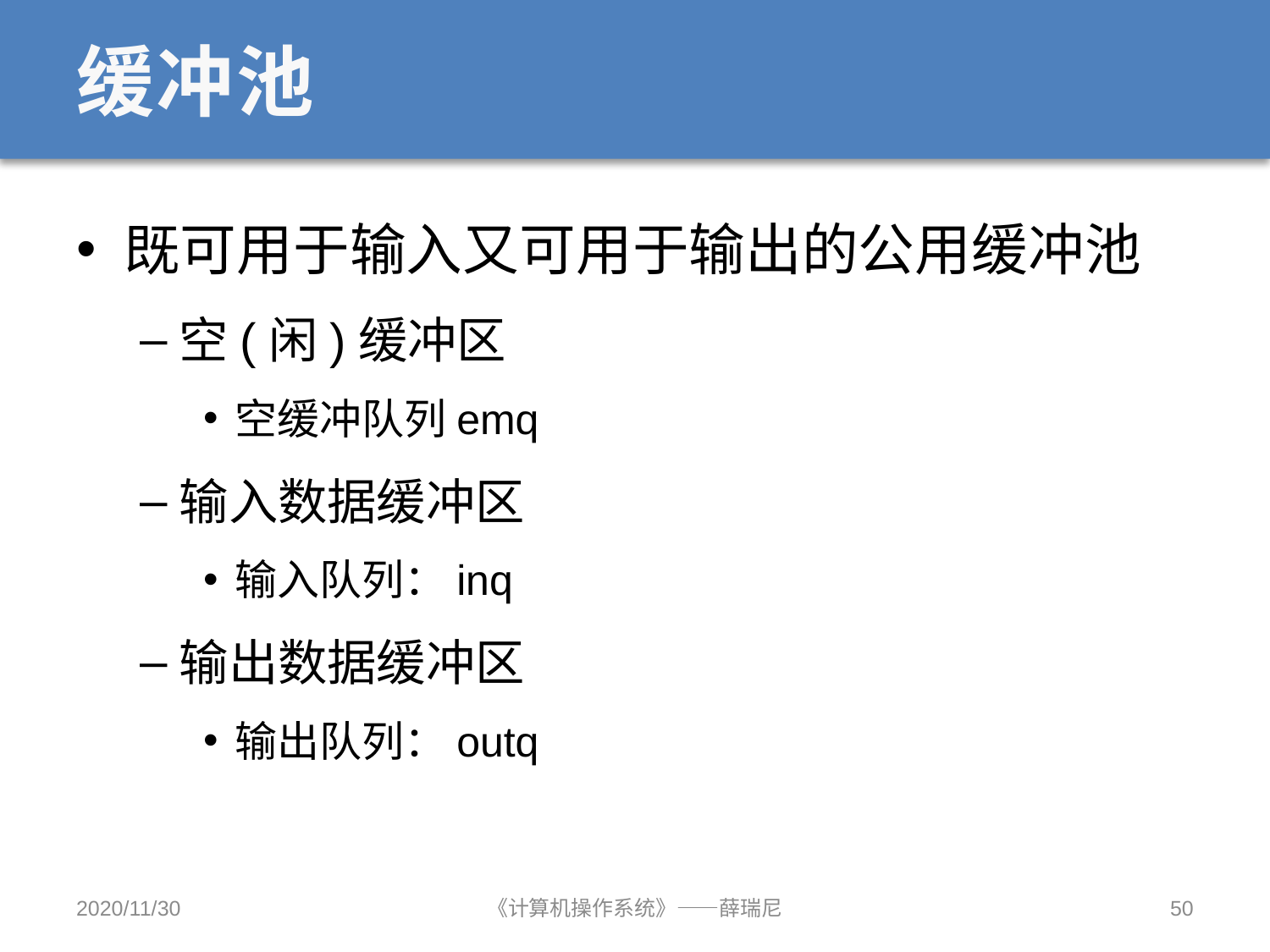

# 缓冲池
既可用于输入又可用于输出的公用缓冲池
空(闲)缓冲区
空缓冲队列emq
输入数据缓冲区
输入队列：inq
输出数据缓冲区
输出队列：outq

2020/11/30
《计算机操作系统》——薛瑞尼
50